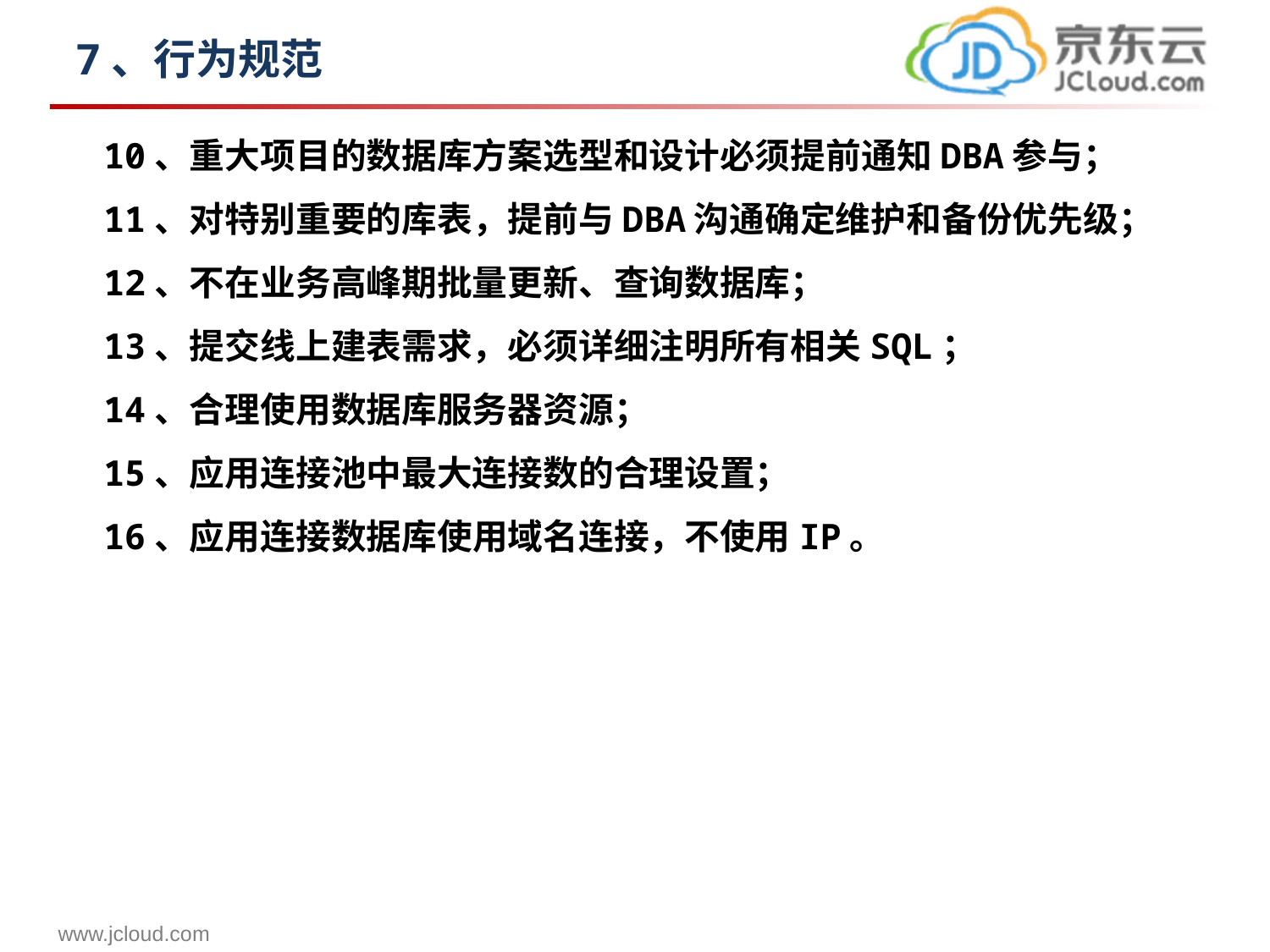

# 7、行为规范
10、重大项目的数据库方案选型和设计必须提前通知DBA参与；
11、对特别重要的库表，提前与DBA沟通确定维护和备份优先级；
12、不在业务高峰期批量更新、查询数据库；
13、提交线上建表需求，必须详细注明所有相关SQL；
14、合理使用数据库服务器资源；
15、应用连接池中最大连接数的合理设置；
16、应用连接数据库使用域名连接，不使用IP。